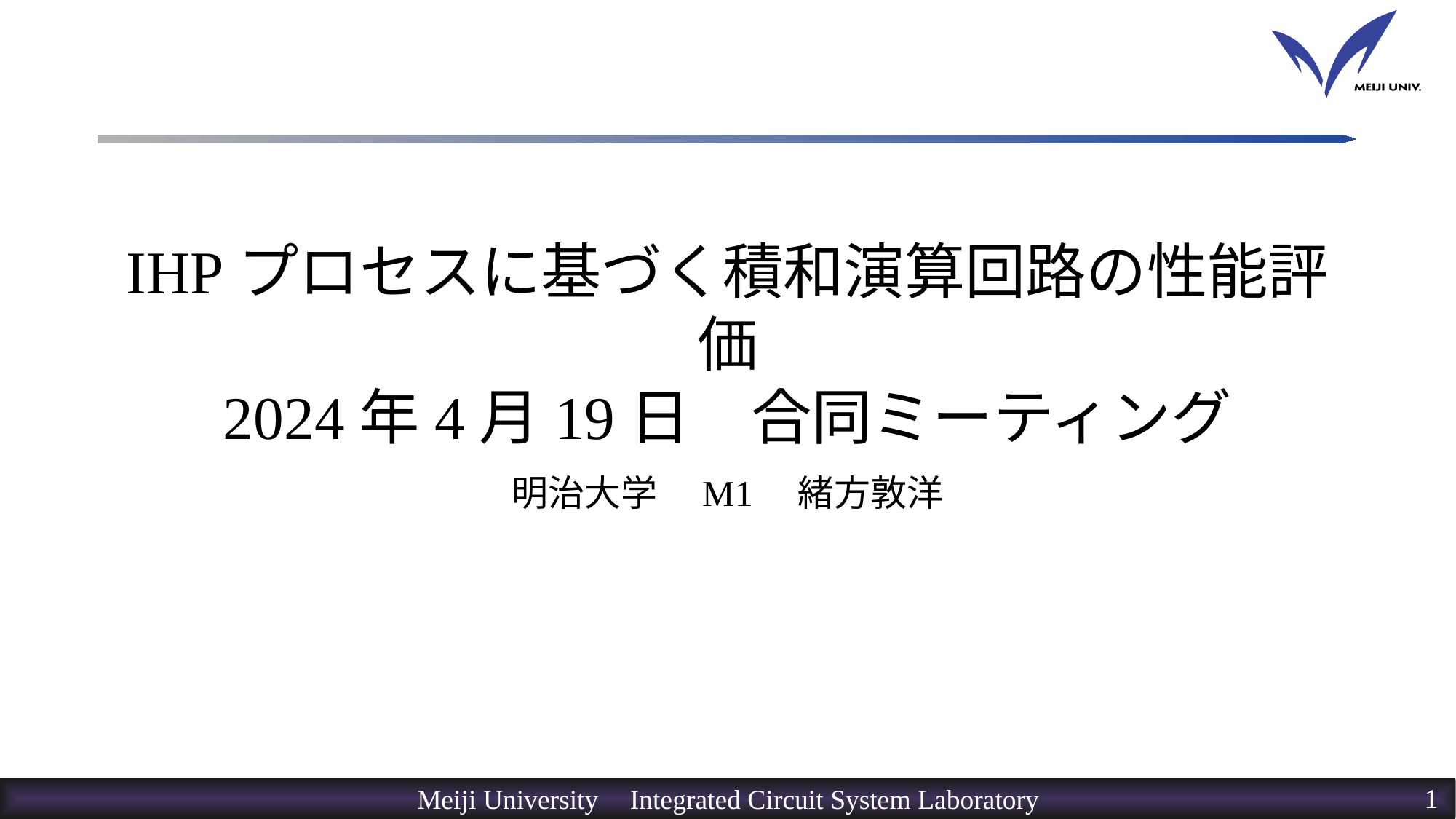

# IHPプロセスに基づく積和演算回路の性能評価 2024年4月19日　合同ミーティング
明治大学　M1　緒方敦洋